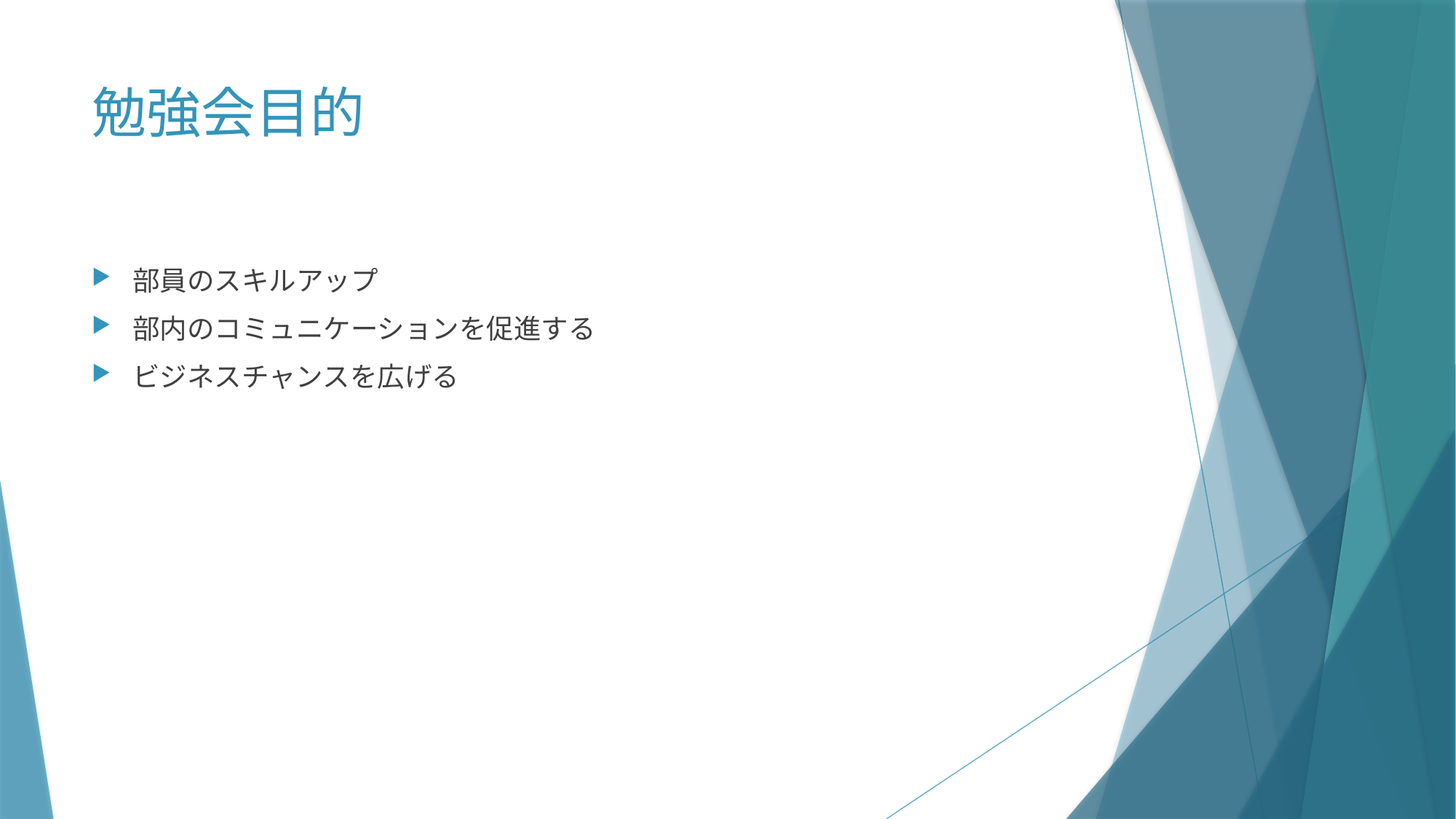

# 勉強会目的
部員のスキルアップ
部内のコミュニケーションを促進する
ビジネスチャンスを広げる